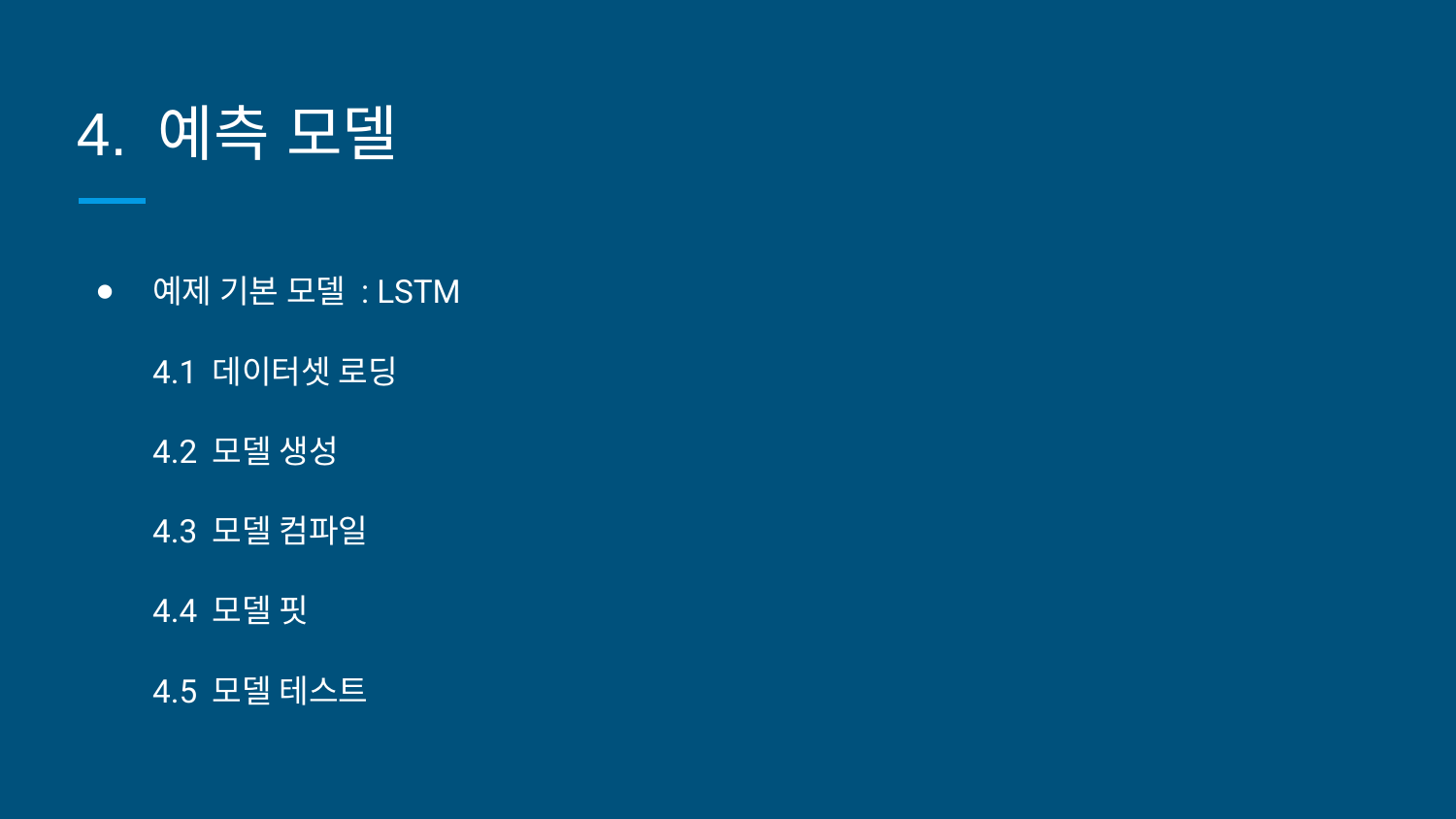

# 4. 예측 모델
예제 기본 모델 : LSTM
4.1 데이터셋 로딩
4.2 모델 생성
4.3 모델 컴파일
4.4 모델 핏
4.5 모델 테스트